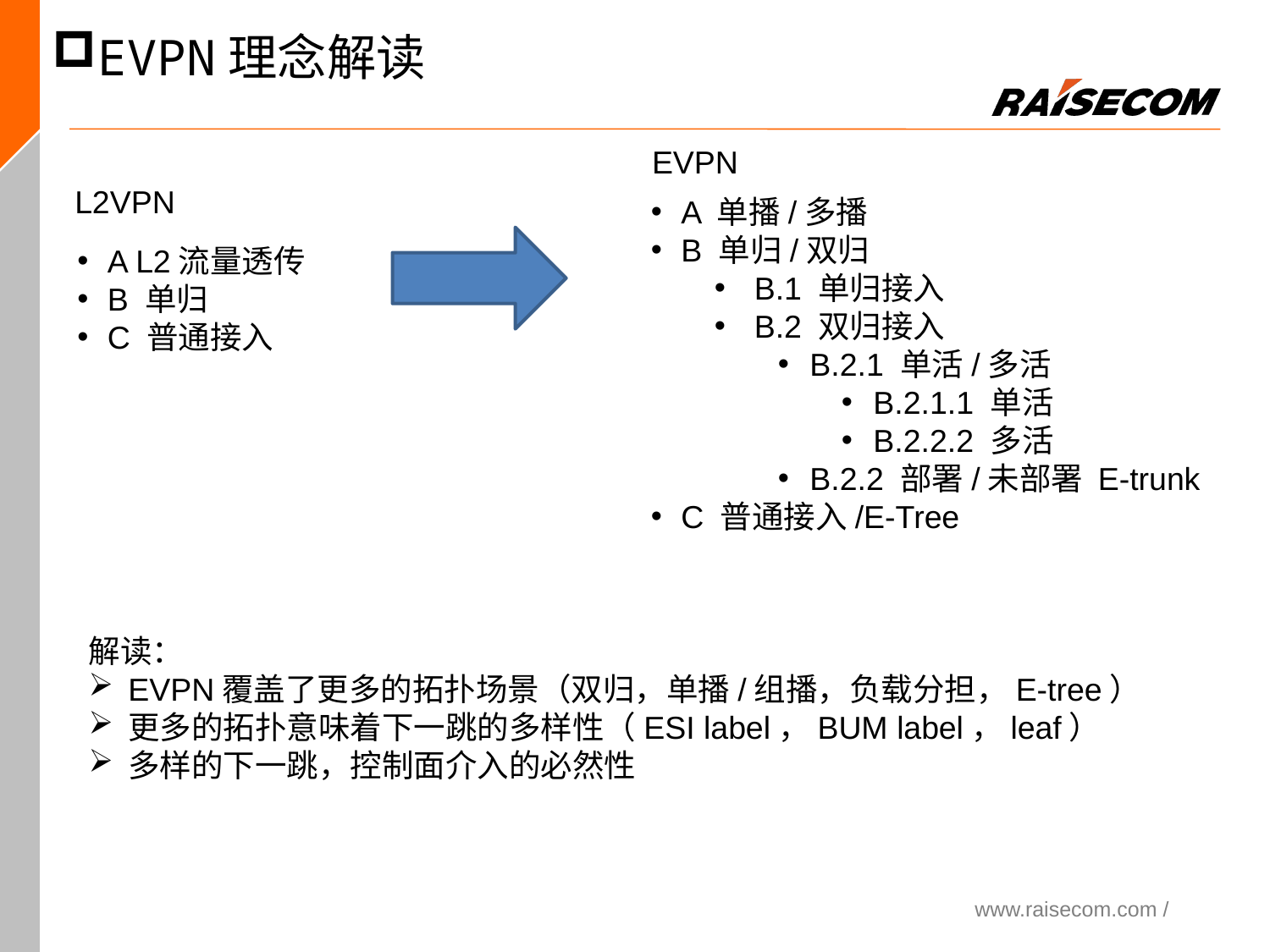

EVPN理念解读
EVPN
L2VPN
A 单播/多播
B 单归/双归
B.1 单归接入
B.2 双归接入
B.2.1 单活/多活
B.2.1.1 单活
B.2.2.2 多活
B.2.2 部署/未部署 E-trunk
C 普通接入/E-Tree

A L2流量透传
B 单归
C 普通接入
解读：
EVPN覆盖了更多的拓扑场景（双归，单播/组播，负载分担，E-tree）
更多的拓扑意味着下一跳的多样性（ESI label，BUM label，leaf）
多样的下一跳，控制面介入的必然性